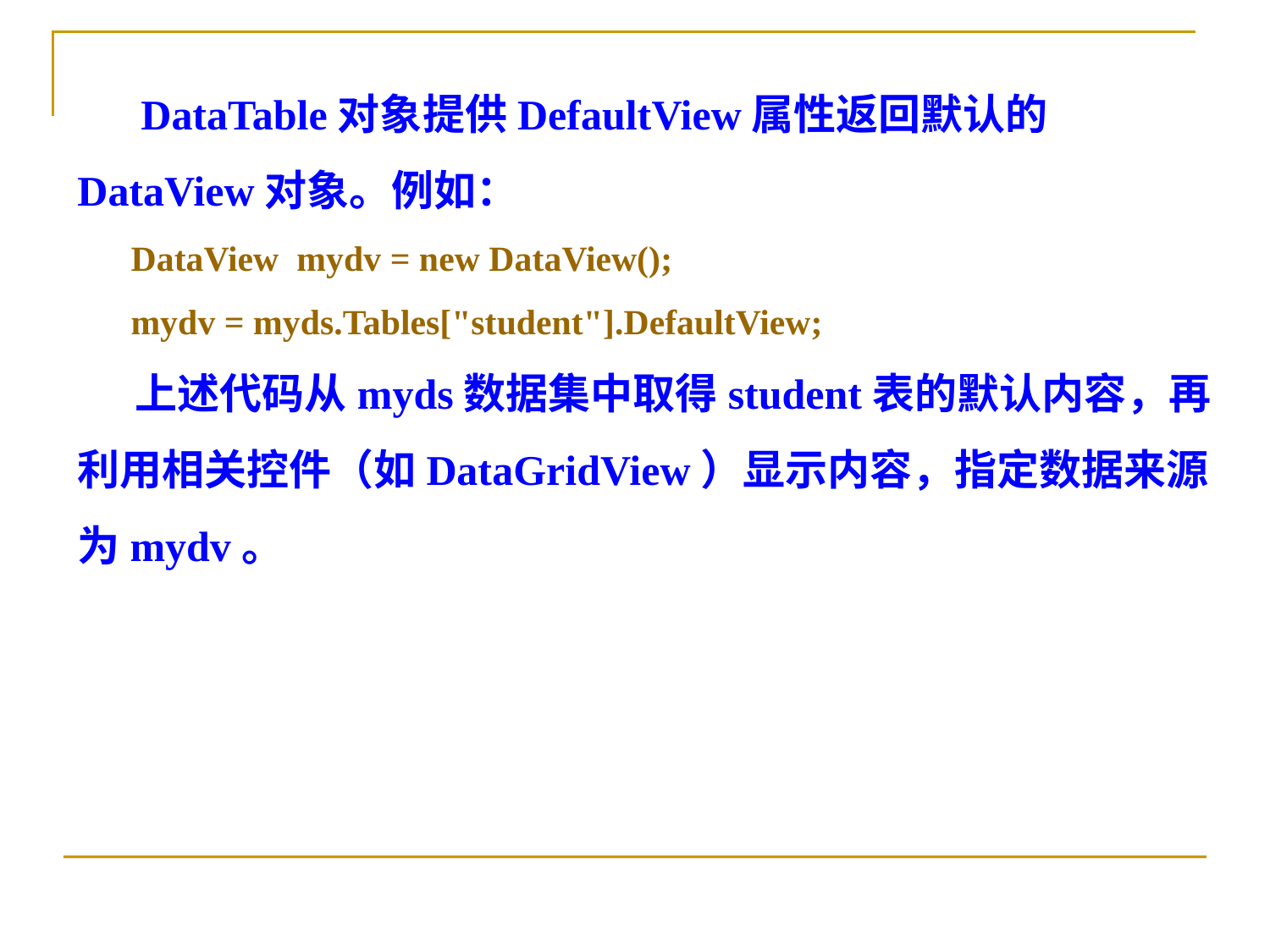

DataTable对象提供DefaultView属性返回默认的DataView对象。例如：
      DataView  mydv = new DataView();
      mydv = myds.Tables["student"].DefaultView;
     上述代码从myds数据集中取得student表的默认内容，再利用相关控件（如DataGridView）显示内容，指定数据来源为mydv。